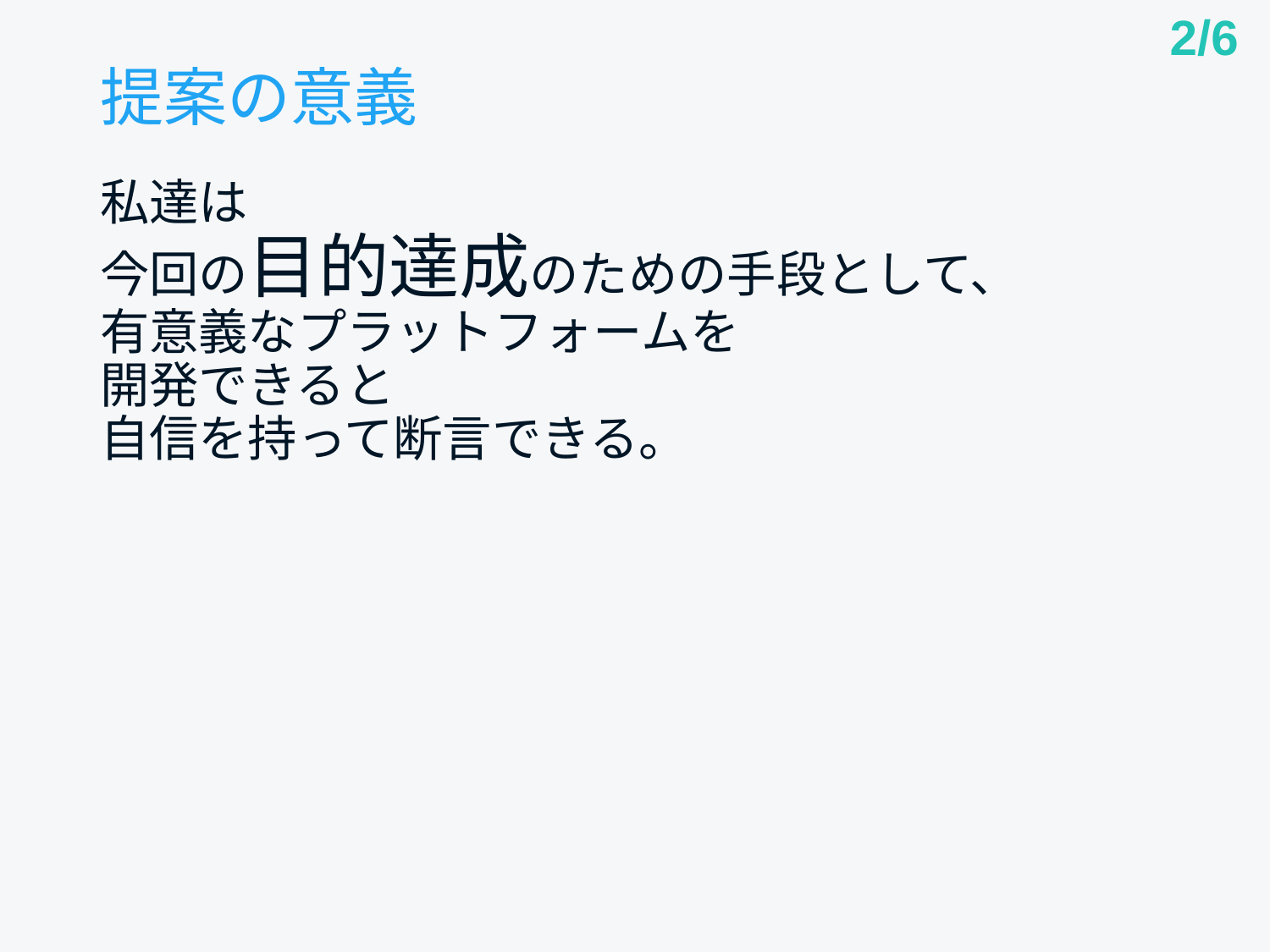

2/6
# 提案の意義
私達は
今回の目的達成のための手段として、
有意義なプラットフォームを
開発できると
自信を持って断言できる。